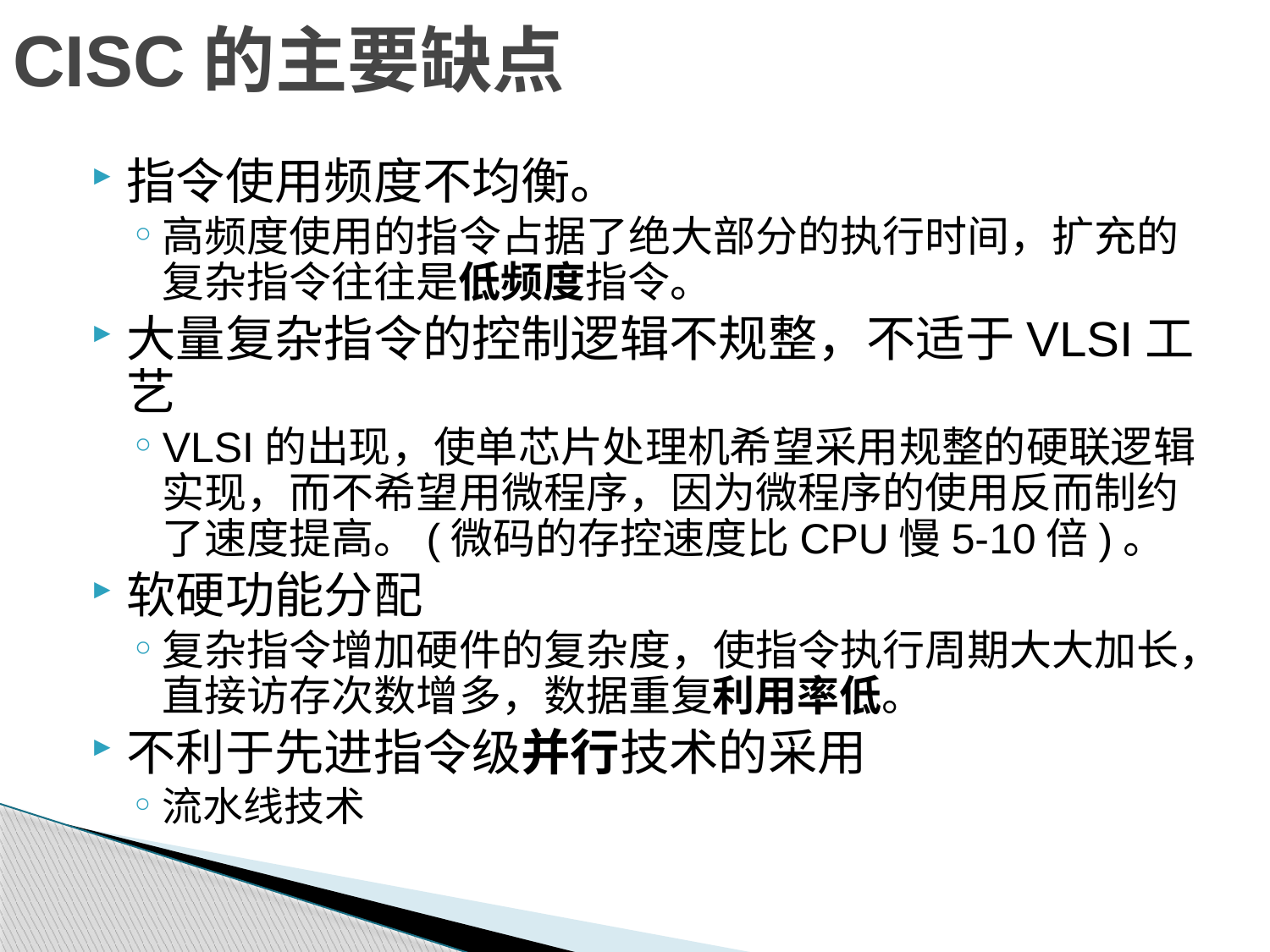

# CISC的主要缺点
指令使用频度不均衡。
高频度使用的指令占据了绝大部分的执行时间，扩充的复杂指令往往是低频度指令。
大量复杂指令的控制逻辑不规整，不适于VLSI工艺
VLSI的出现，使单芯片处理机希望采用规整的硬联逻辑实现，而不希望用微程序，因为微程序的使用反而制约了速度提高。(微码的存控速度比CPU慢5-10倍)。
软硬功能分配
复杂指令增加硬件的复杂度，使指令执行周期大大加长，直接访存次数增多，数据重复利用率低。
不利于先进指令级并行技术的采用
流水线技术